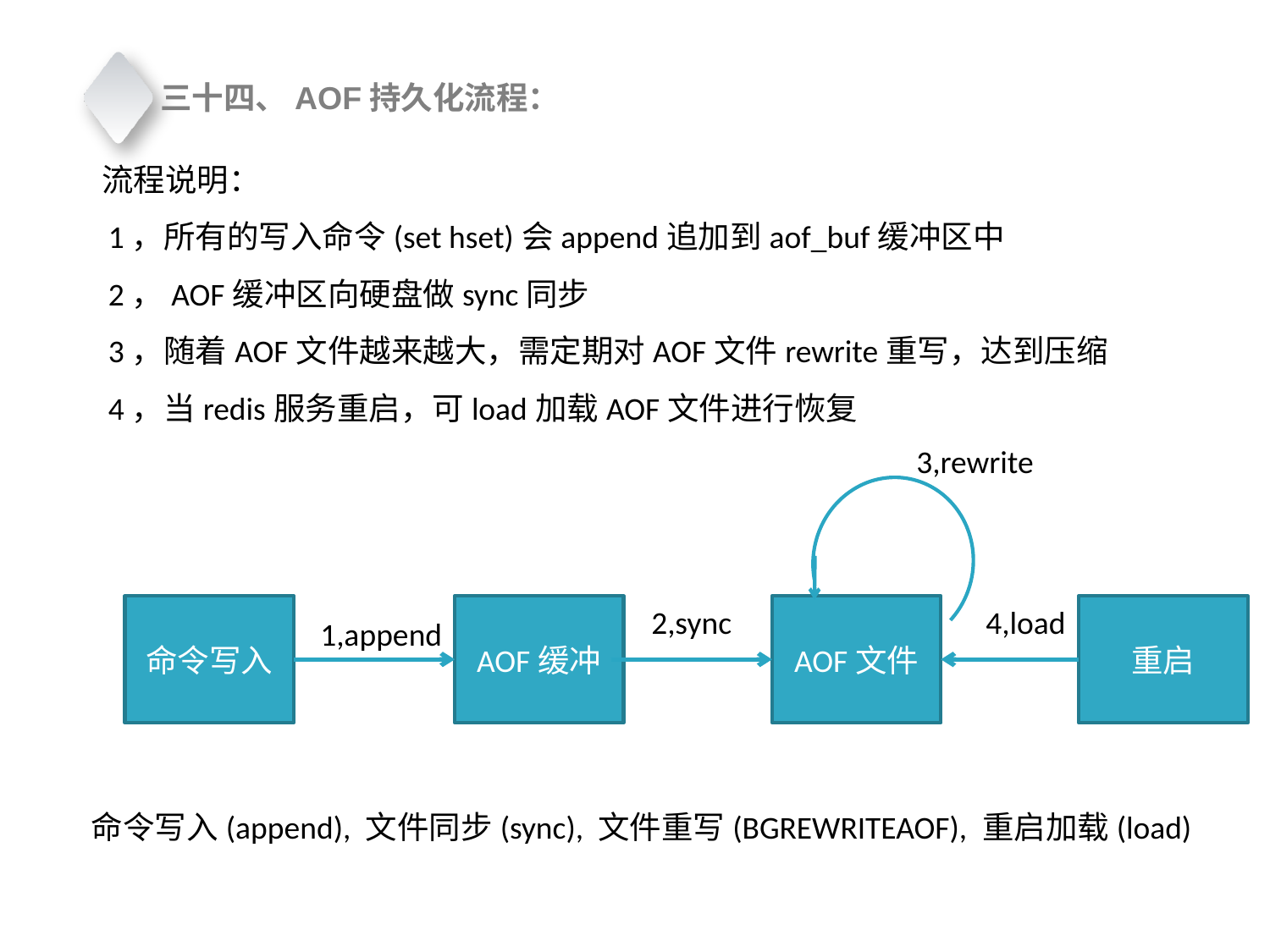

三十四、AOF持久化流程：
       流程说明：
         1，所有的写入命令(set hset)会append追加到aof_buf缓冲区中
         2，AOF缓冲区向硬盘做sync同步
         3，随着AOF文件越来越大，需定期对AOF文件rewrite重写，达到压缩
         4，当redis服务重启，可load加载AOF文件进行恢复
3,rewrite

命令写入
AOF缓冲
2,sync
AOF文件
4,load
重启
1,append
   命令写入(append), 文件同步(sync), 文件重写(BGREWRITEAOF), 重启加载(load)